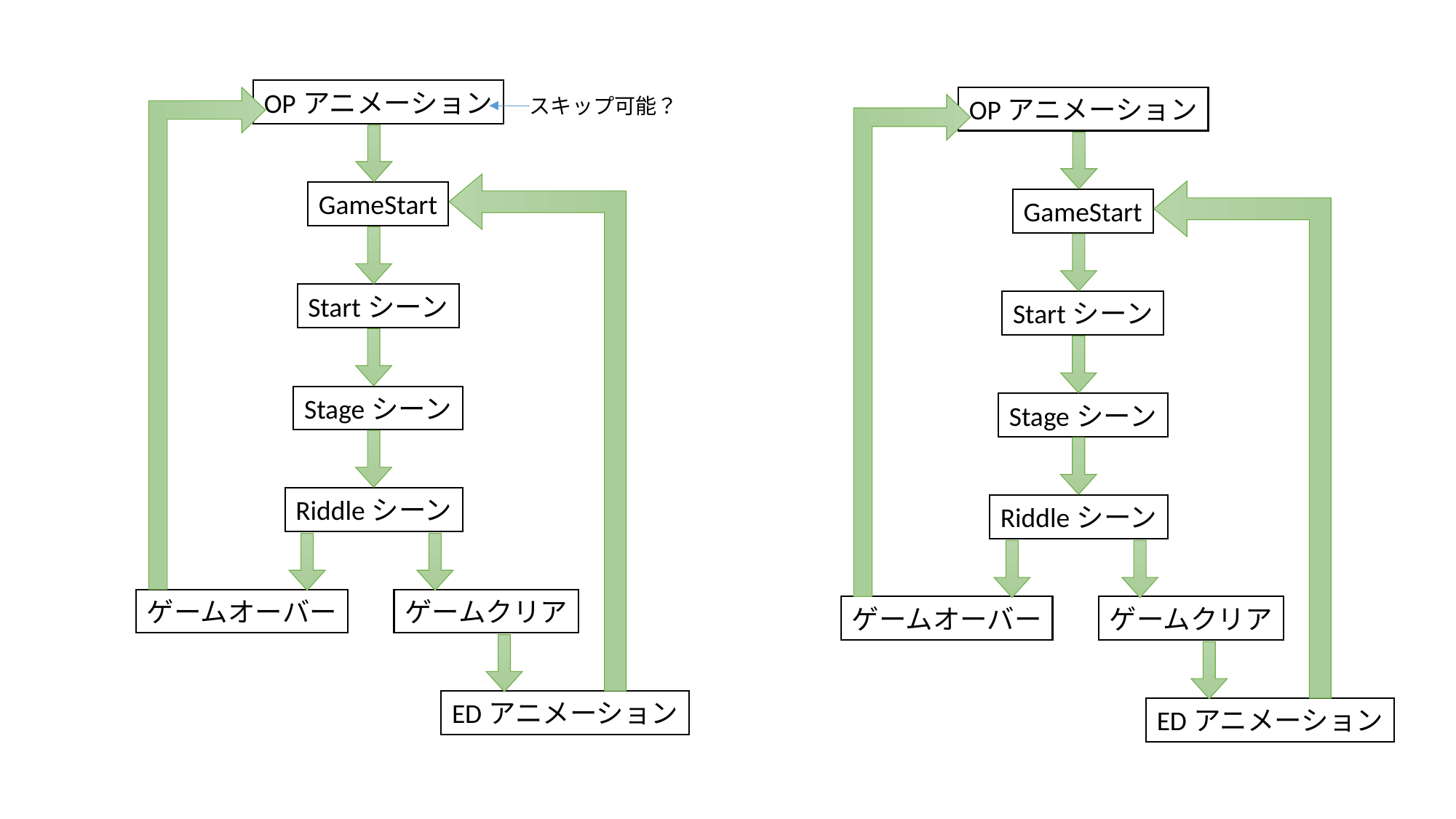

OPアニメーション
スキップ可能？

GameStart

Startシーン

Stageシーン

ゲームオーバー
ゲームクリア

EDアニメーション
Riddleシーン
OPアニメーション

GameStart

Startシーン

Stageシーン

ゲームオーバー
ゲームクリア

EDアニメーション
Riddleシーン